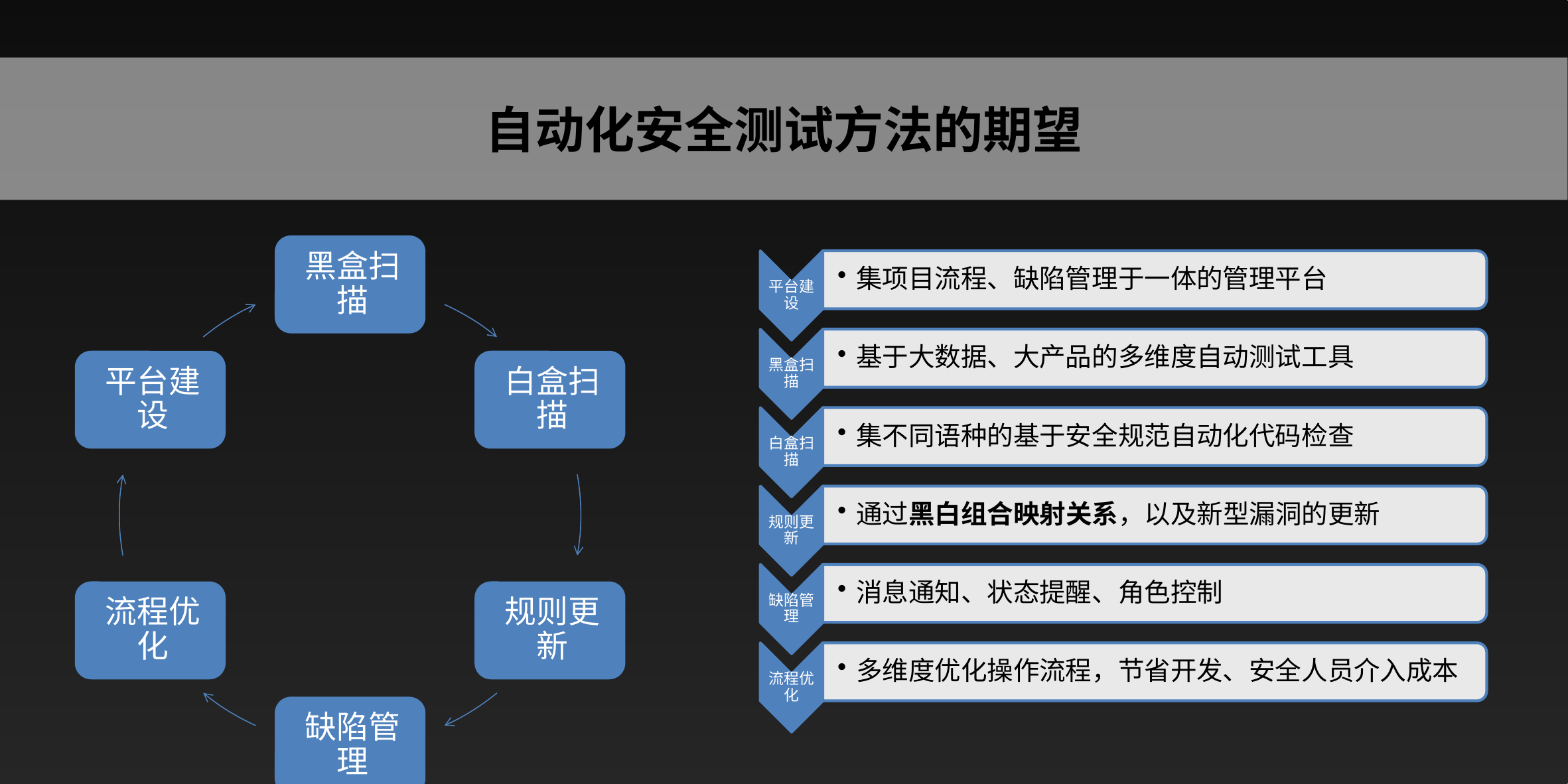

自动化安全测试方法的期望
黑盒扫描
白盒扫描
规则更新
缺陷管理
流程优化
平台建设
平台建设
集项目流程、缺陷管理于一体的管理平台
黑盒扫描
基于大数据、大产品的多维度自动测试工具
白盒扫描
集不同语种的基于安全规范自动化代码检查
规则更新
通过黑白组合映射关系，以及新型漏洞的更新
缺陷管理
消息通知、状态提醒、角色控制
流程优化
多维度优化操作流程，节省开发、安全人员介入成本